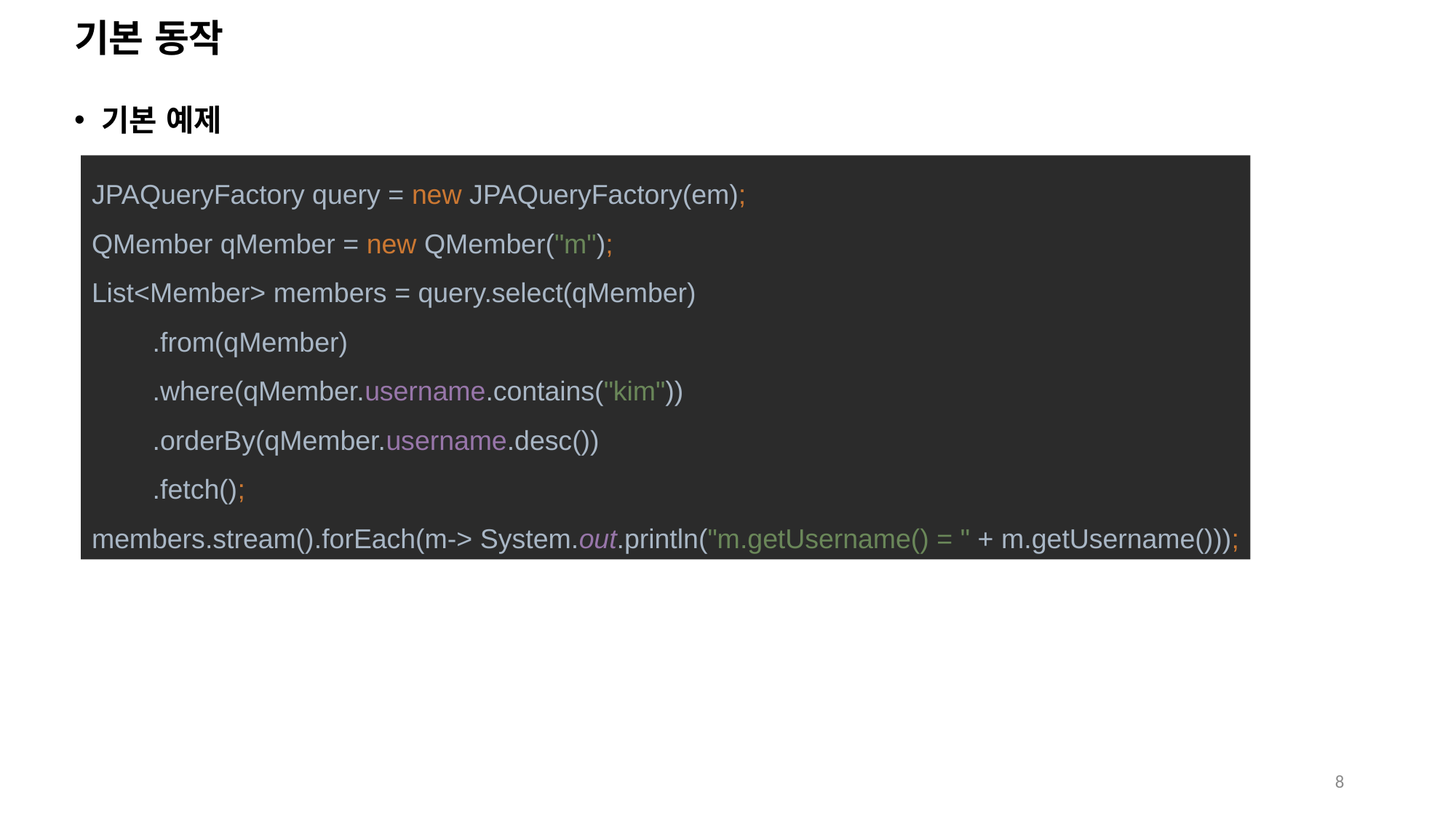

# 기본 동작
기본 예제
JPAQueryFactory query = new JPAQueryFactory(em);
QMember qMember = new QMember("m");
List<Member> members = query.select(qMember)
        .from(qMember)
        .where(qMember.username.contains("kim"))
        .orderBy(qMember.username.desc())
        .fetch();
members.stream().forEach(m-> System.out.println("m.getUsername() = " + m.getUsername()));
8